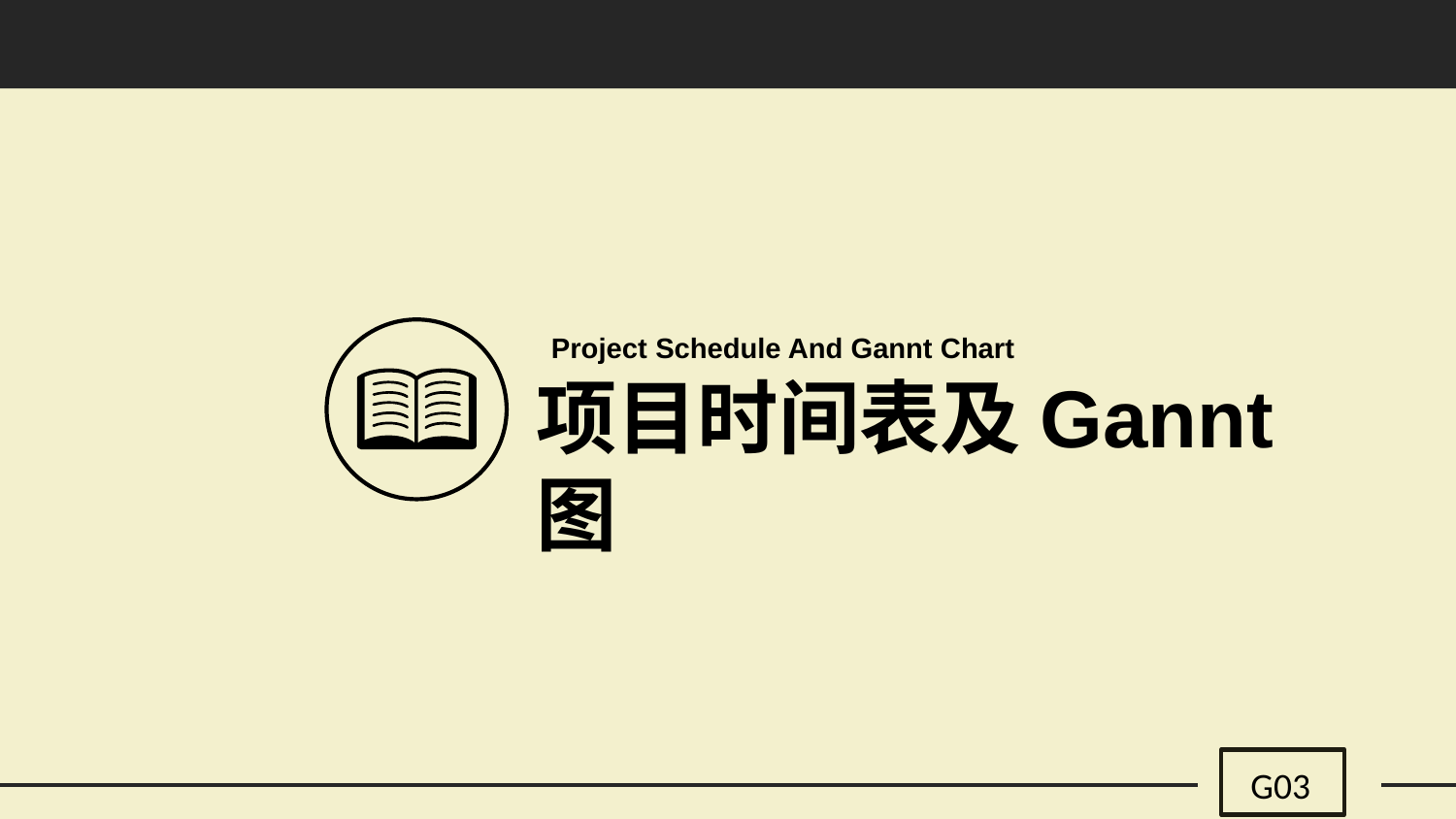

Project Schedule And Gannt Chart
项目时间表及Gannt图

 G03